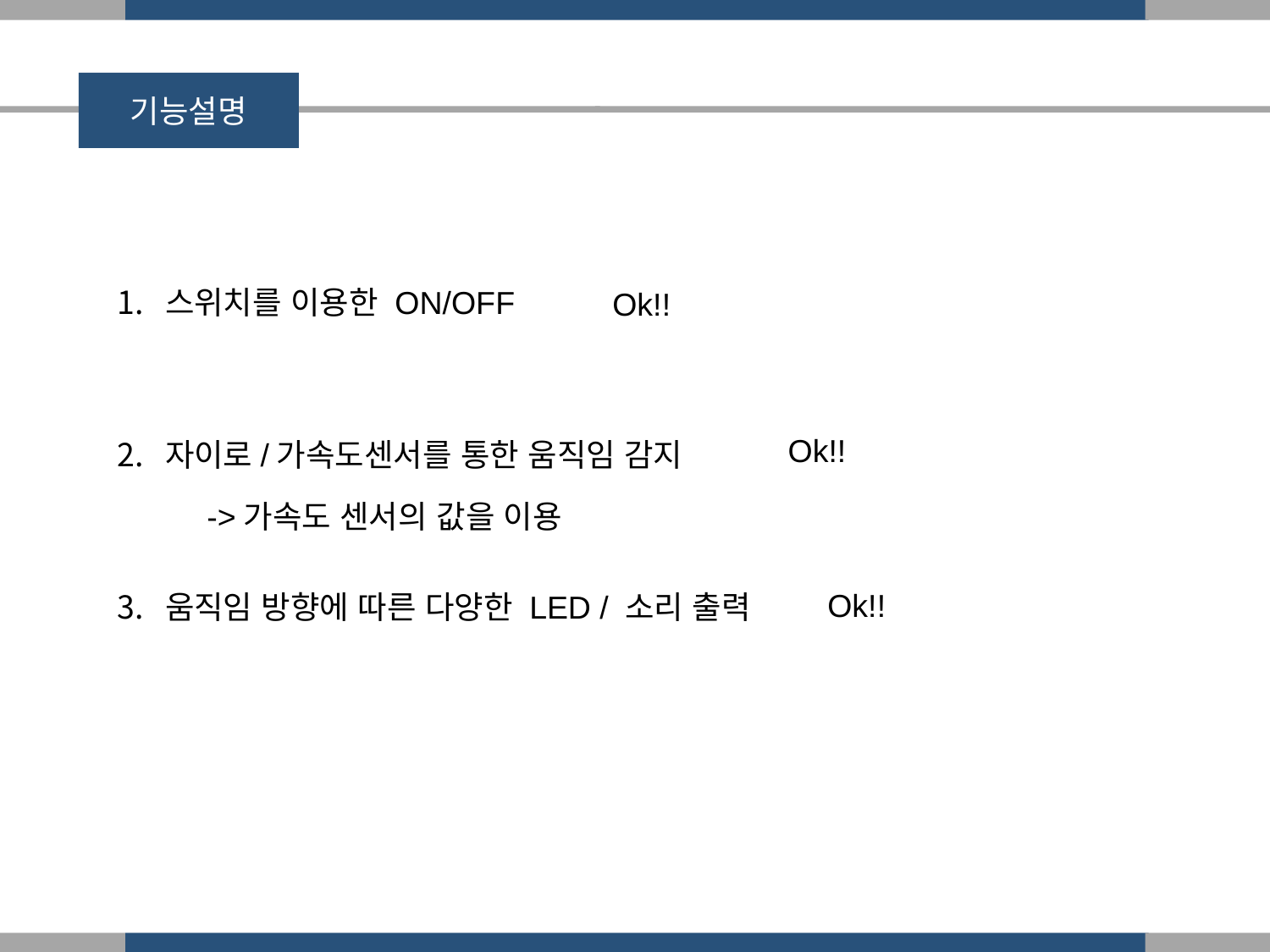

기능설명

Ok!!
스위치를 이용한 ON/OFF

자이로/가속도센서를 통한 움직임 감지

움직임 방향에 따른 다양한 LED / 소리 출력

Ok!!

->가속도 센서의 값을 이용

Ok!!